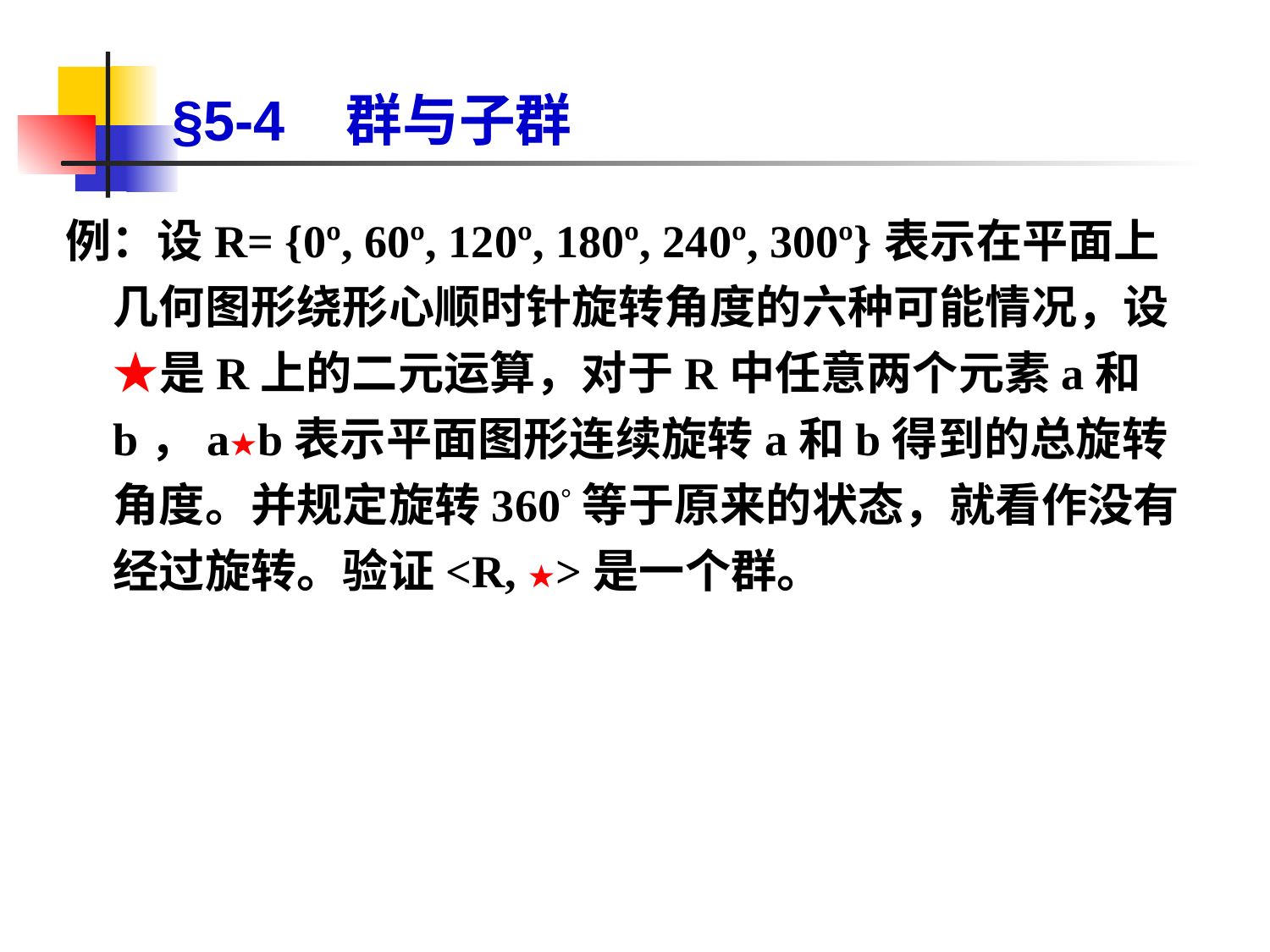

# §5-4   群与子群
例：设R= {0º, 60º, 120º, 180º, 240º, 300º}表示在平面上几何图形绕形心顺时针旋转角度的六种可能情况，设★是R上的二元运算，对于R中任意两个元素a和b，a★b表示平面图形连续旋转a和b得到的总旋转角度。并规定旋转360°等于原来的状态，就看作没有经过旋转。验证<R, ★>是一个群。
20